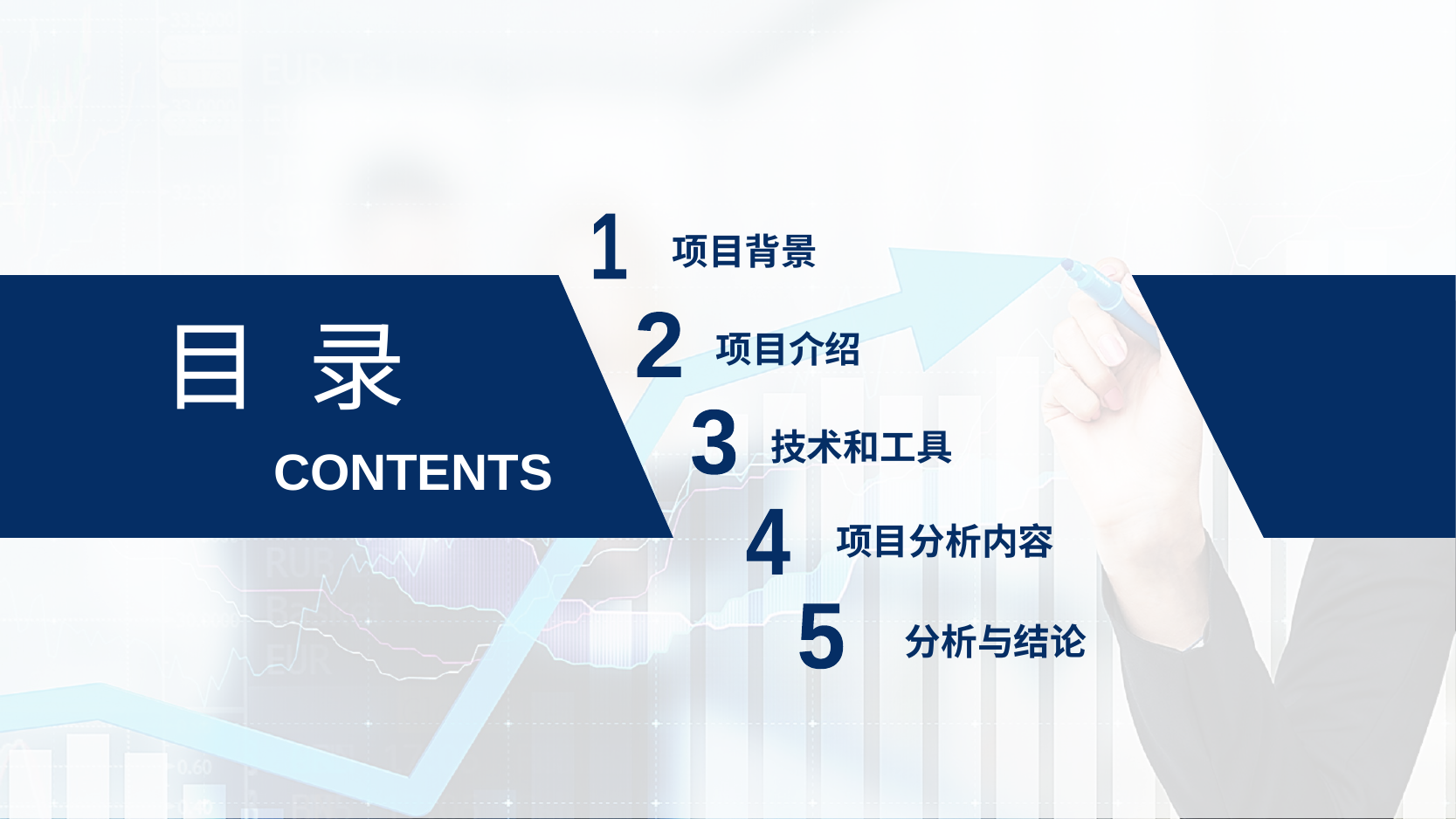

项目背景
1

目 录
项目介绍
2
技术和工具
3
   CONTENTS
项目分析内容
4
5
分析与结论